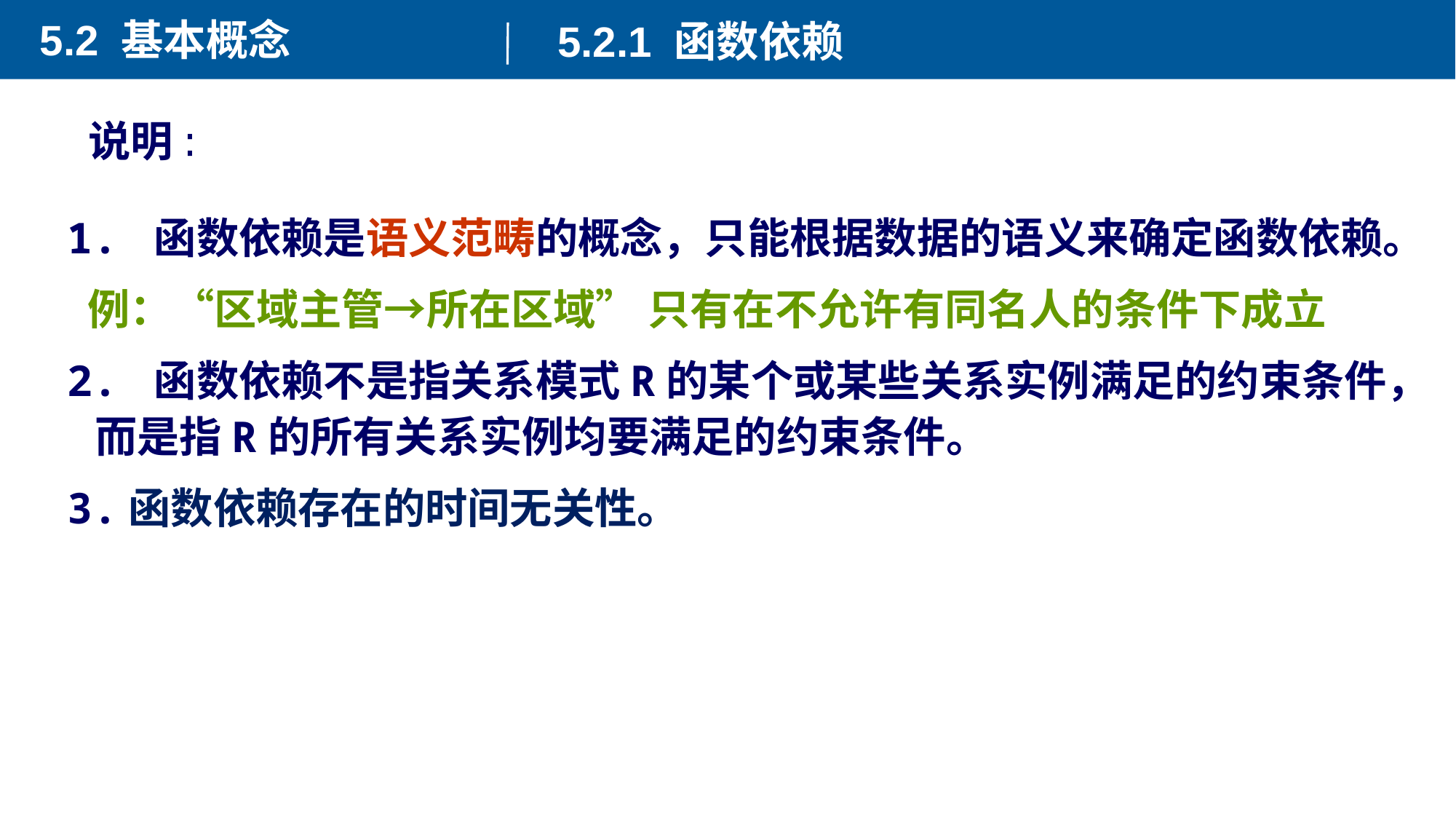

5.2 基本概念
5.2.1 函数依赖
说明:
1. 函数依赖是语义范畴的概念，只能根据数据的语义来确定函数依赖。
 例：“区域主管→所在区域” 只有在不允许有同名人的条件下成立
2. 函数依赖不是指关系模式R的某个或某些关系实例满足的约束条件，而是指R的所有关系实例均要满足的约束条件。
3.函数依赖存在的时间无关性。